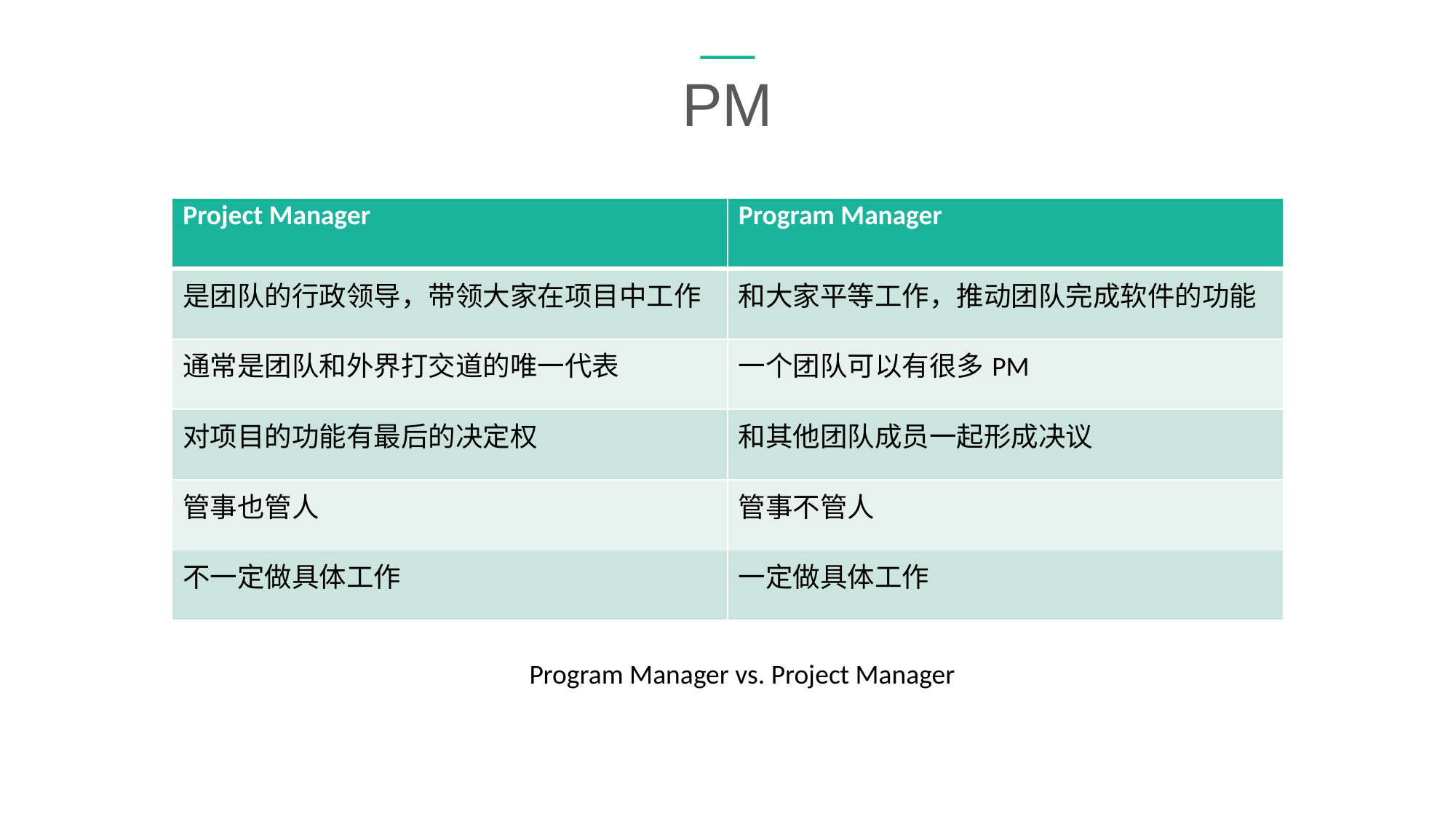

PM
| Project Manager | Program Manager |
| --- | --- |
| 是团队的行政领导，带领大家在项目中工作 | 和大家平等工作，推动团队完成软件的功能 |
| 通常是团队和外界打交道的唯一代表 | 一个团队可以有很多PM |
| 对项目的功能有最后的决定权 | 和其他团队成员一起形成决议 |
| 管事也管人 | 管事不管人 |
| 不一定做具体工作 | 一定做具体工作 |
Program Manager vs. Project Manager